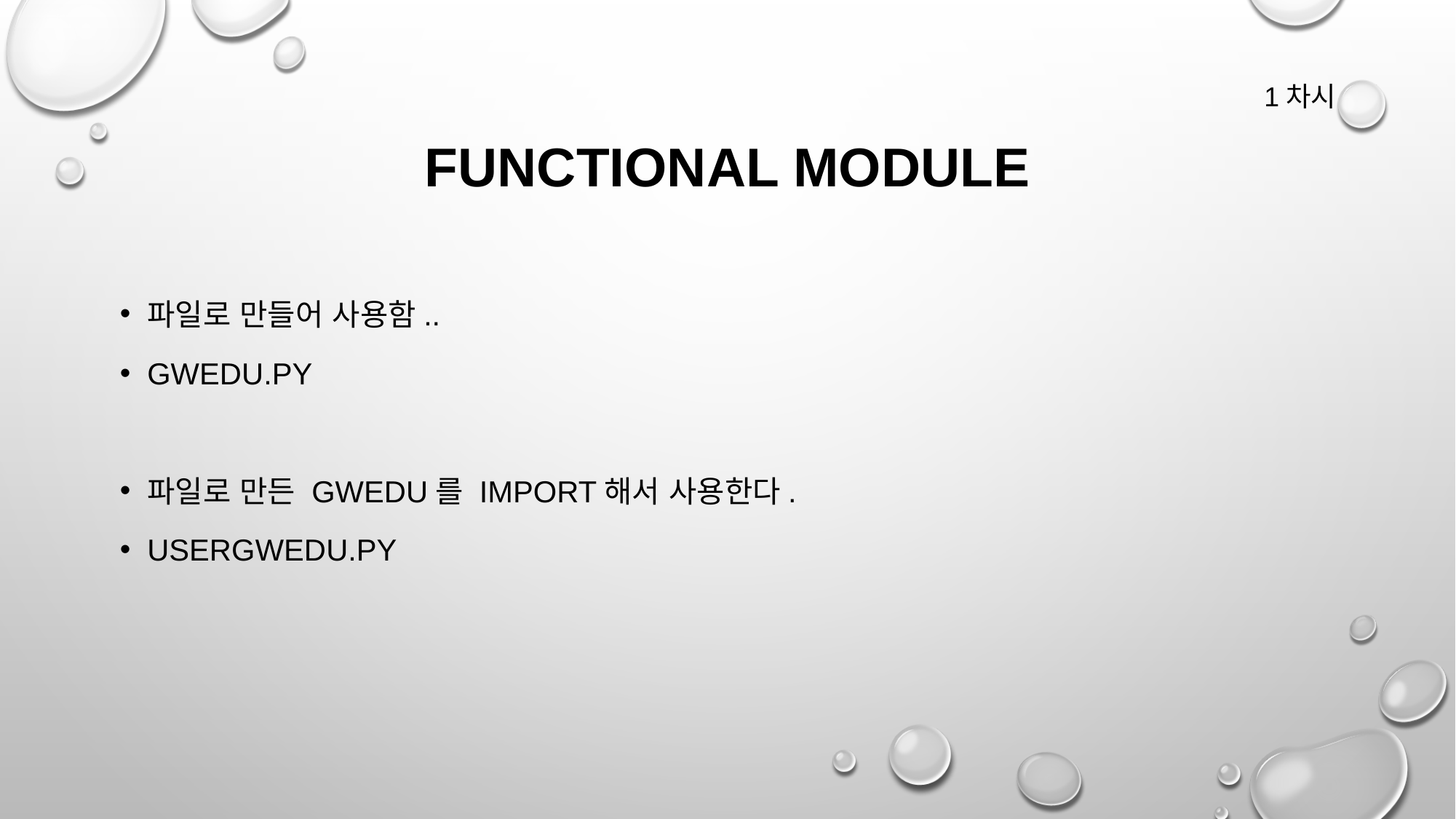

# Functional Module
1차시
파일로 만들어 사용함..
Gwedu.py

파일로 만든 gwedu를 import해서 사용한다.
Usergwedu.py